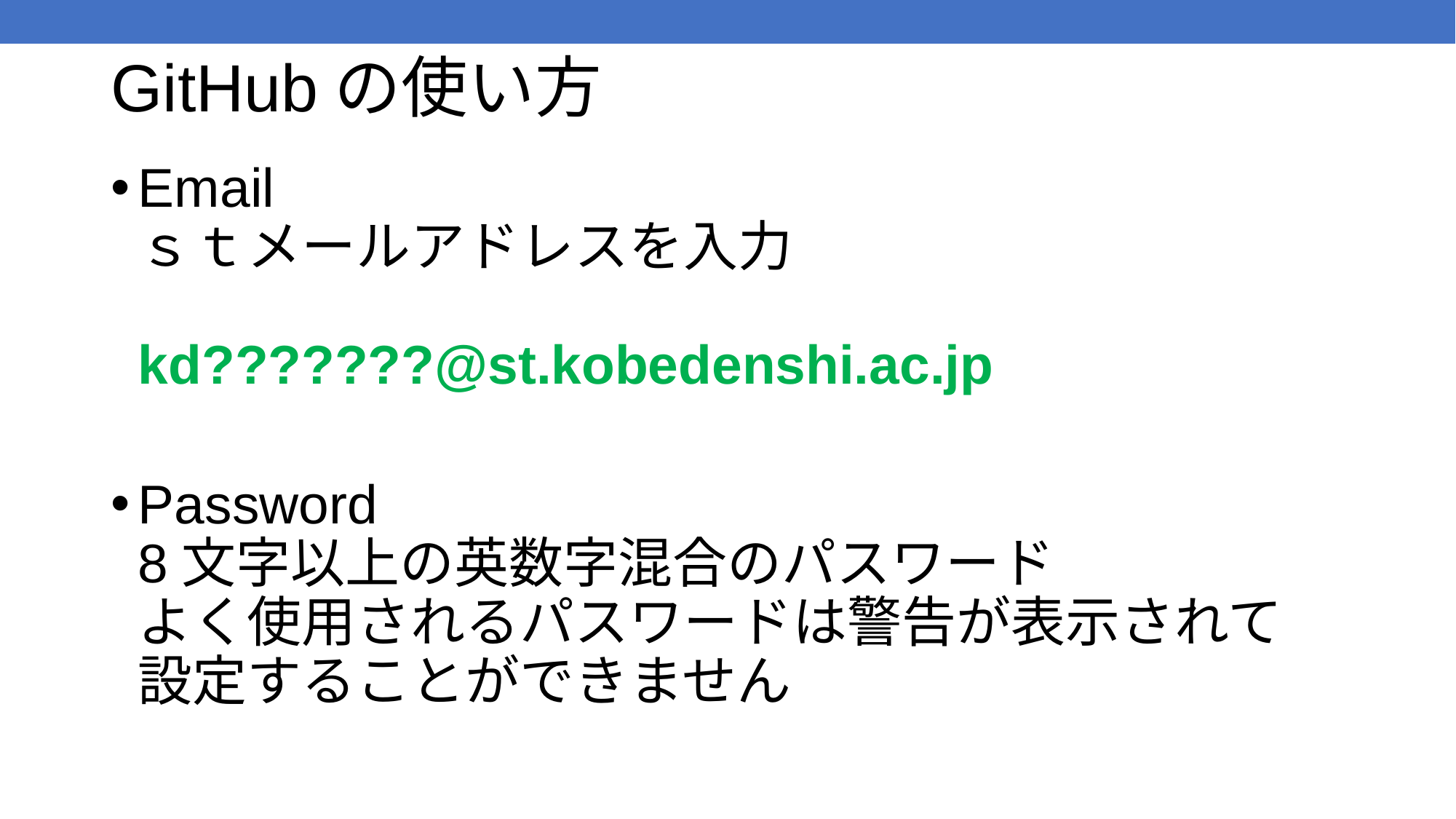

# GitHubの使い方
Email
ｓｔメールアドレスを入力
kd???????@st.kobedenshi.ac.jp
Password
8文字以上の英数字混合のパスワード
よく使用されるパスワードは警告が表示されて
設定することができません